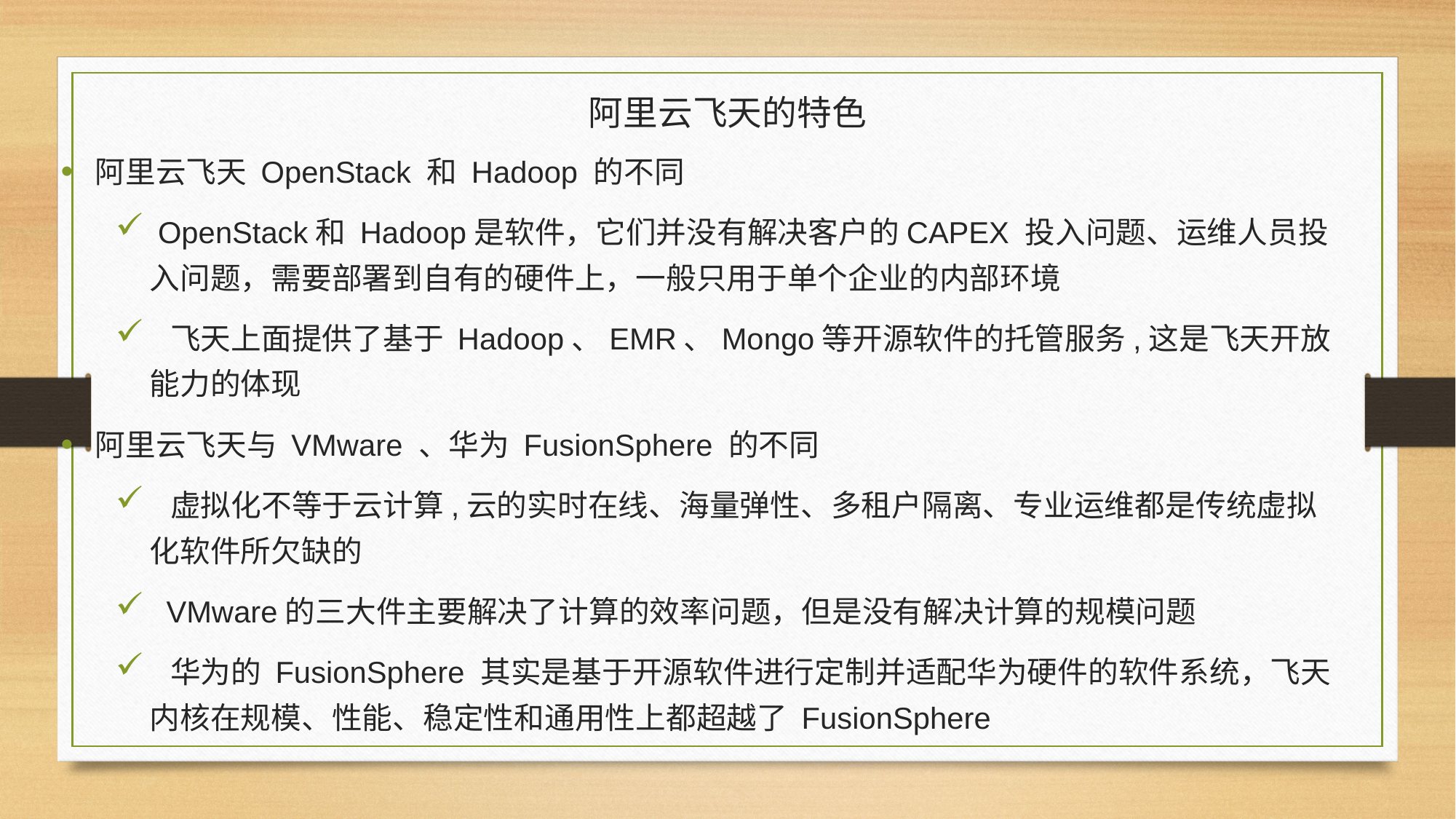

# 阿里云飞天的特色
阿里云飞天 OpenStack 和 Hadoop 的不同
 OpenStack和 Hadoop是软件，它们并没有解决客户的CAPEX 投入问题、运维人员投入问题，需要部署到自有的硬件上，一般只用于单个企业的内部环境
  飞天上面提供了基于 Hadoop、EMR、Mongo等开源软件的托管服务,这是飞天开放能力的体现
阿里云飞天与 VMware 、华为 FusionSphere 的不同
  虚拟化不等于云计算,云的实时在线、海量弹性、多租户隔离、专业运维都是传统虚拟化软件所欠缺的
  VMware的三大件主要解决了计算的效率问题，但是没有解决计算的规模问题
  华为的 FusionSphere 其实是基于开源软件进行定制并适配华为硬件的软件系统，飞天内核在规模、性能、稳定性和通用性上都超越了 FusionSphere